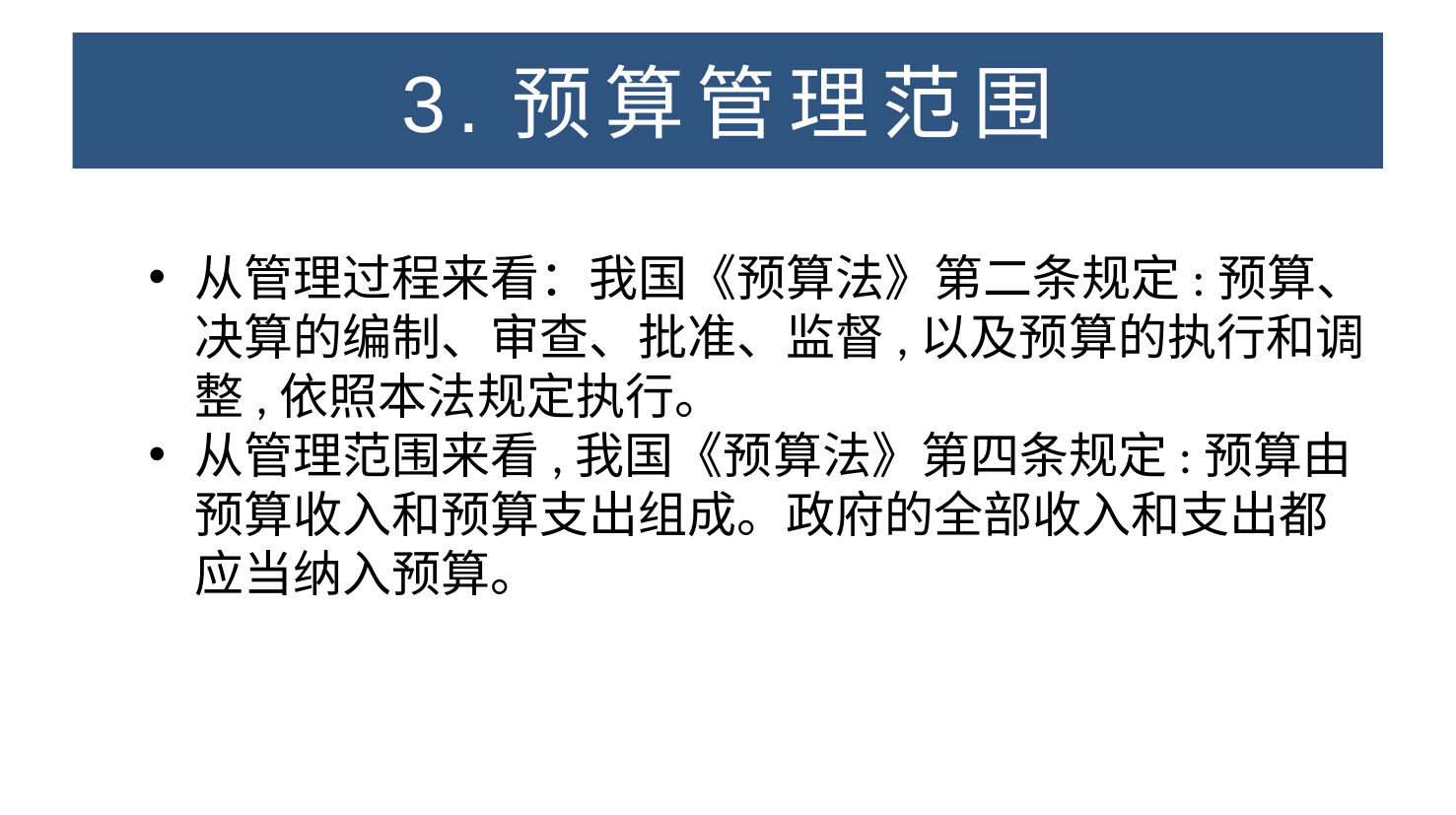

预算管理手段
# 3.预算管理范围
从管理过程来看：我国《预算法》第二条规定:预算、决算的编制、审查、批准、监督,以及预算的执行和调整,依照本法规定执行。
从管理范围来看,我国《预算法》第四条规定:预算由预算收入和预算支出组成。政府的全部收入和支出都应当纳入预算。

执行主体
决策主体
立法主体